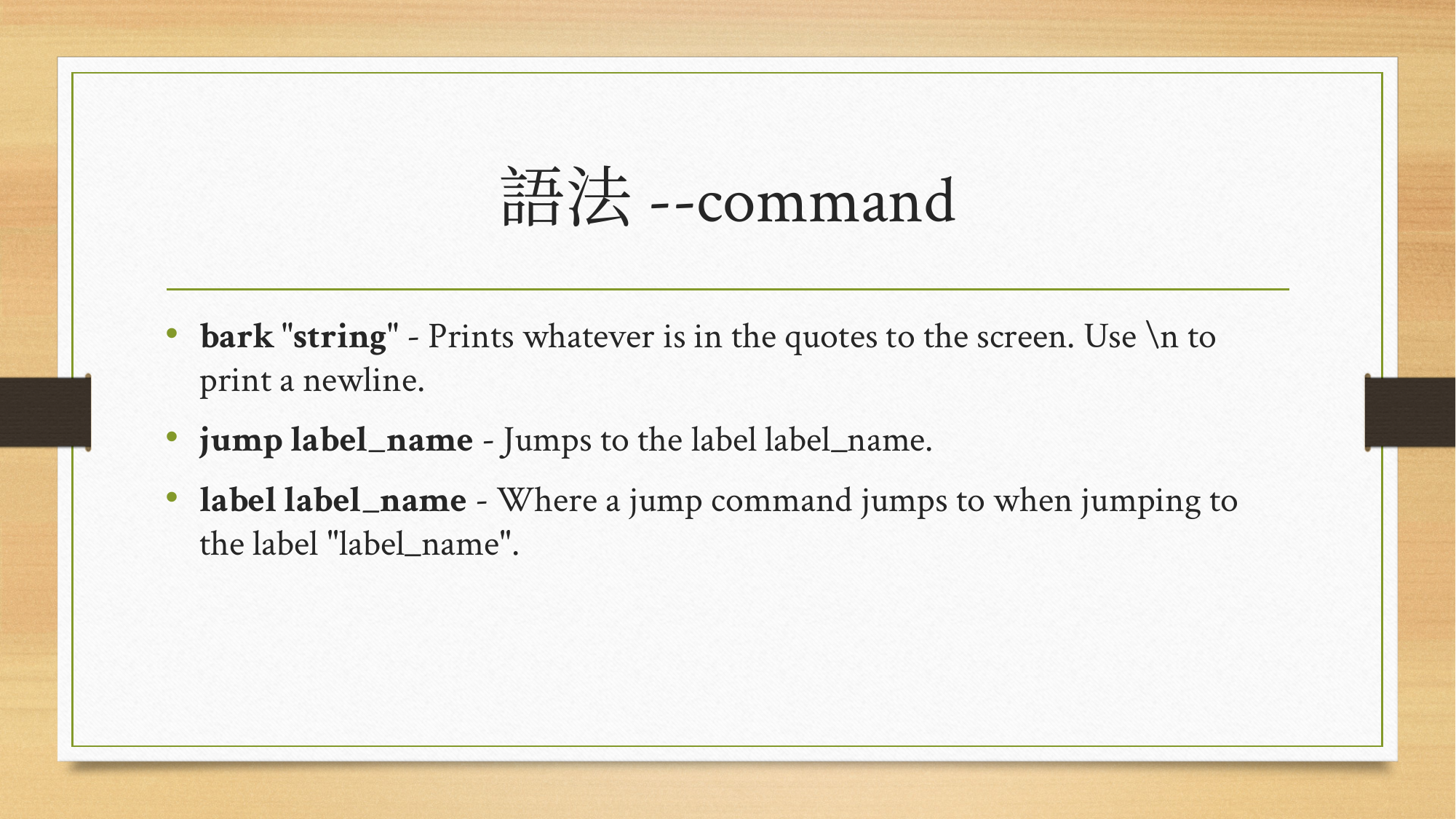

# 語法--command
bark "string" - Prints whatever is in the quotes to the screen. Use \n to print a newline.
jump label_name - Jumps to the label label_name.
label label_name - Where a jump command jumps to when jumping to the label "label_name".